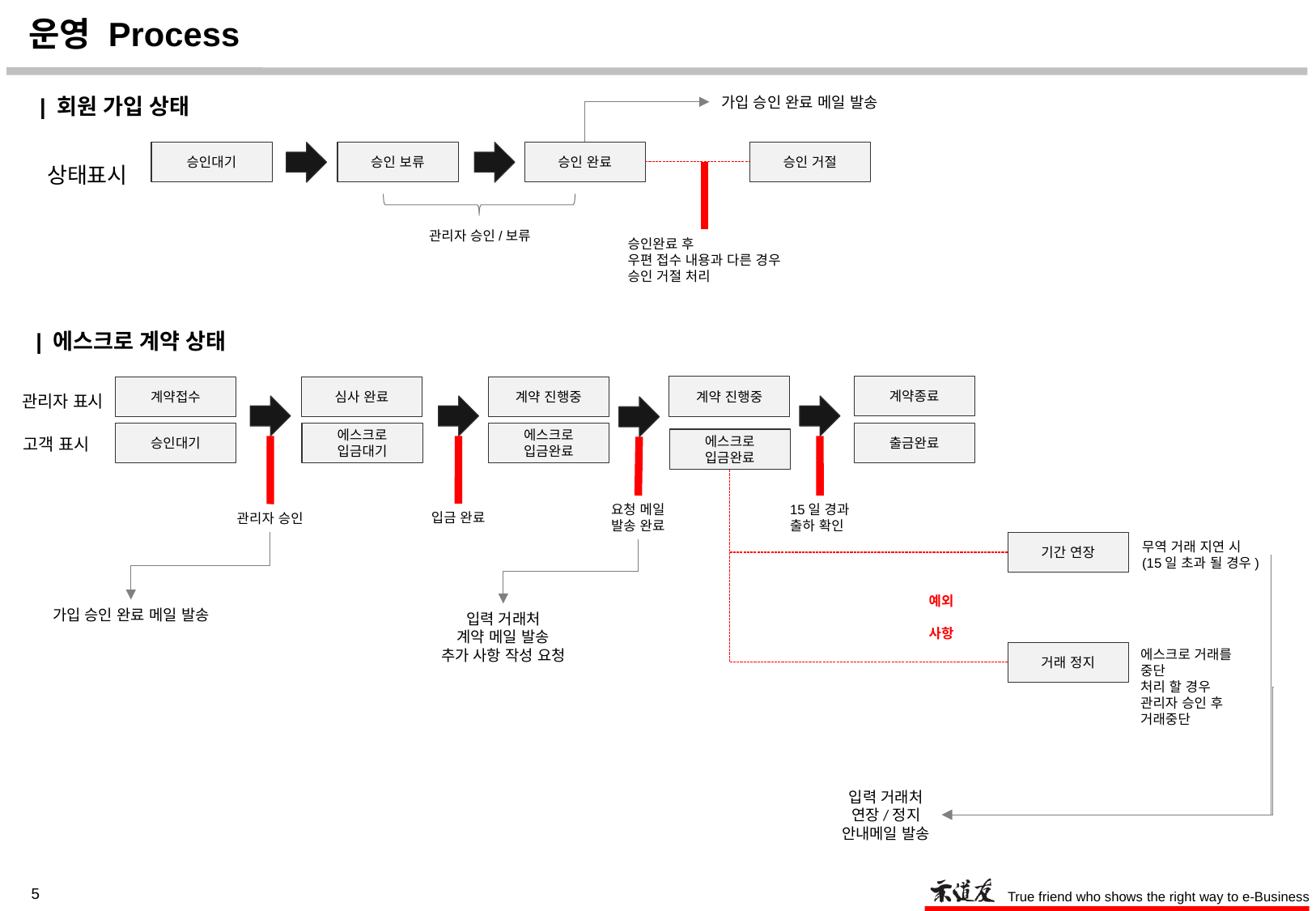

# 운영 Process
| 회원 가입 상태
가입 승인 완료 메일 발송

승인대기
승인 보류
승인 완료
승인 거절

상태표시
관리자 승인/보류
승인완료 후
우편 접수 내용과 다른 경우
승인 거절 처리
| 에스크로 계약 상태
관리자 표시
계약종료
계약 진행중
계약접수
심사 완료
계약 진행중

고객 표시
에스크로
입금완료
출금완료
승인대기
에스크로
입금대기
에스크로
입금완료
요청 메일
발송 완료
15일 경과
출하 확인
입금 완료
관리자 승인
기간 연장
무역 거래 지연 시
(15일 초과 될 경우)
예외
사항
가입 승인 완료 메일 발송
입력 거래처
계약 메일 발송
추가 사항 작성 요청
에스크로 거래를 중단
처리 할 경우
관리자 승인 후 거래중단
거래 정지
입력 거래처
연장/정지
안내메일 발송